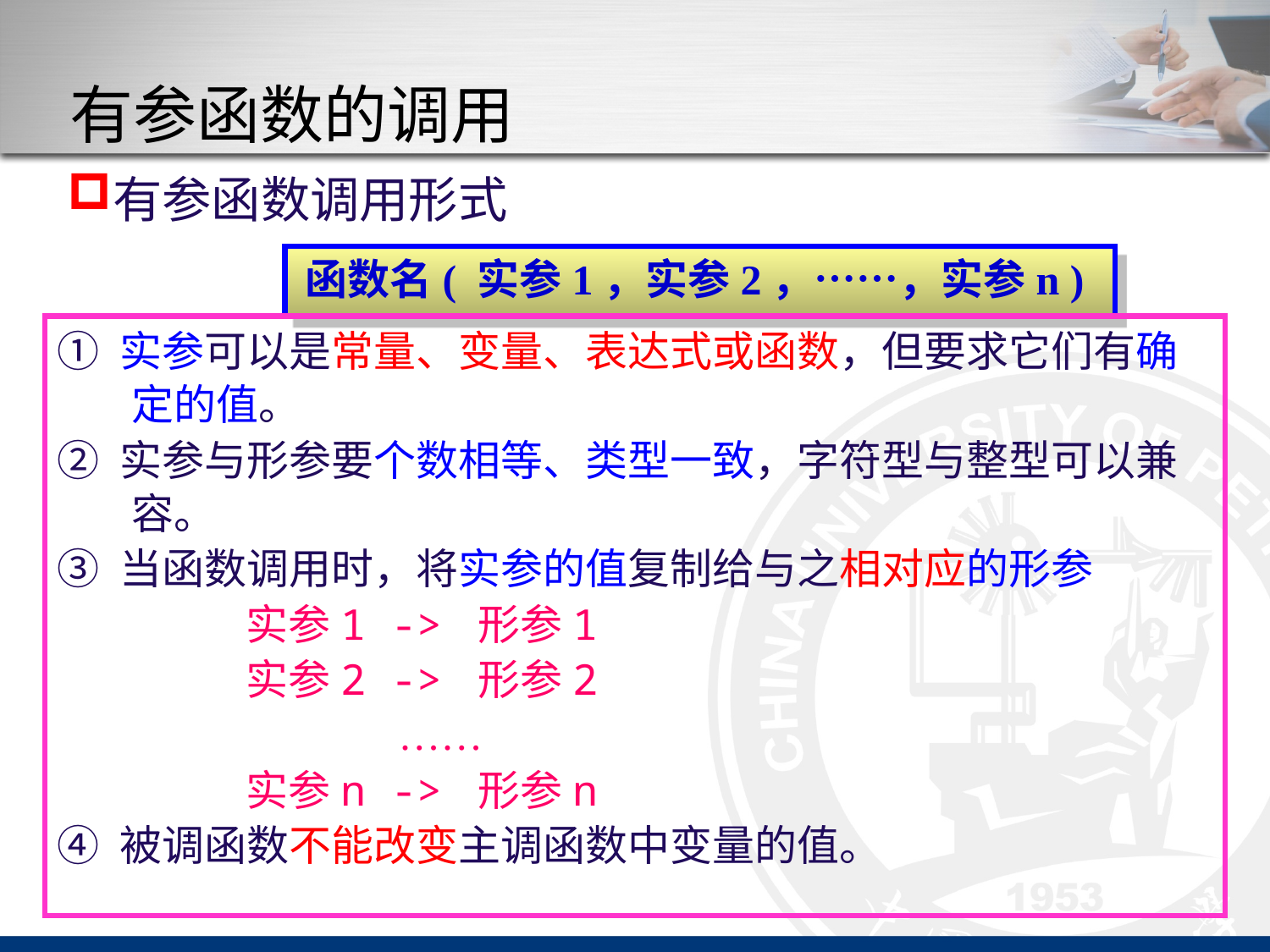

# 有参函数的调用
有参函数调用形式
函数名( 实参1，实参2，……，实参n )
① 实参可以是常量、变量、表达式或函数，但要求它们有确定的值。
② 实参与形参要个数相等、类型一致，字符型与整型可以兼容。
③ 当函数调用时，将实参的值复制给与之相对应的形参
实参1 -> 形参1
实参2 -> 形参2
      ……
实参n -> 形参n
④ 被调函数不能改变主调函数中变量的值。